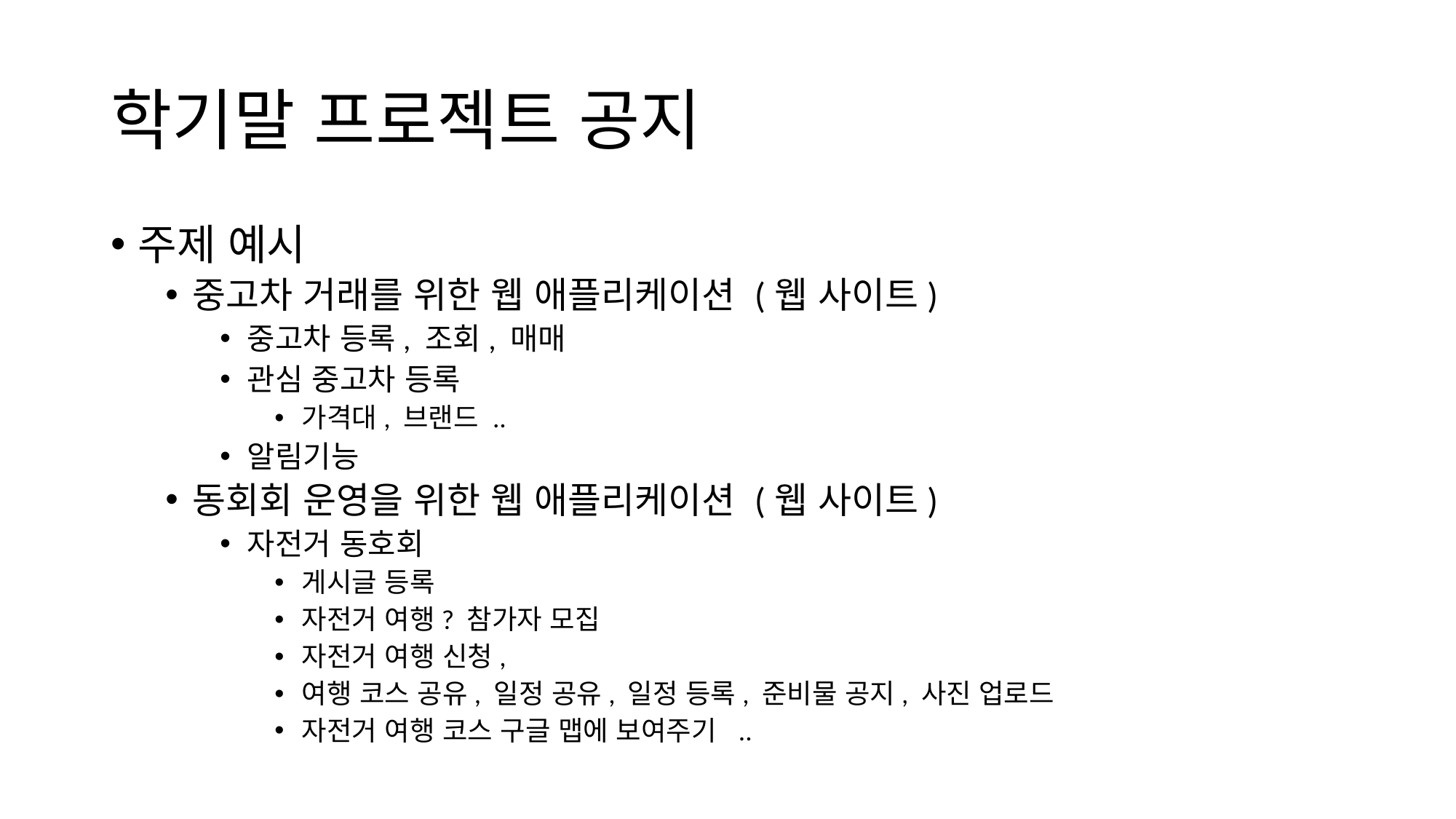

# 학기말 프로젝트 공지
주제 예시
중고차 거래를 위한 웹 애플리케이션 (웹 사이트)
중고차 등록, 조회, 매매
관심 중고차 등록
가격대, 브랜드 ..
알림기능
동회회 운영을 위한 웹 애플리케이션 (웹 사이트)
자전거 동호회
게시글 등록
자전거 여행? 참가자 모집
자전거 여행 신청,
여행 코스 공유, 일정 공유, 일정 등록, 준비물 공지, 사진 업로드
자전거 여행 코스 구글 맵에 보여주기  ..